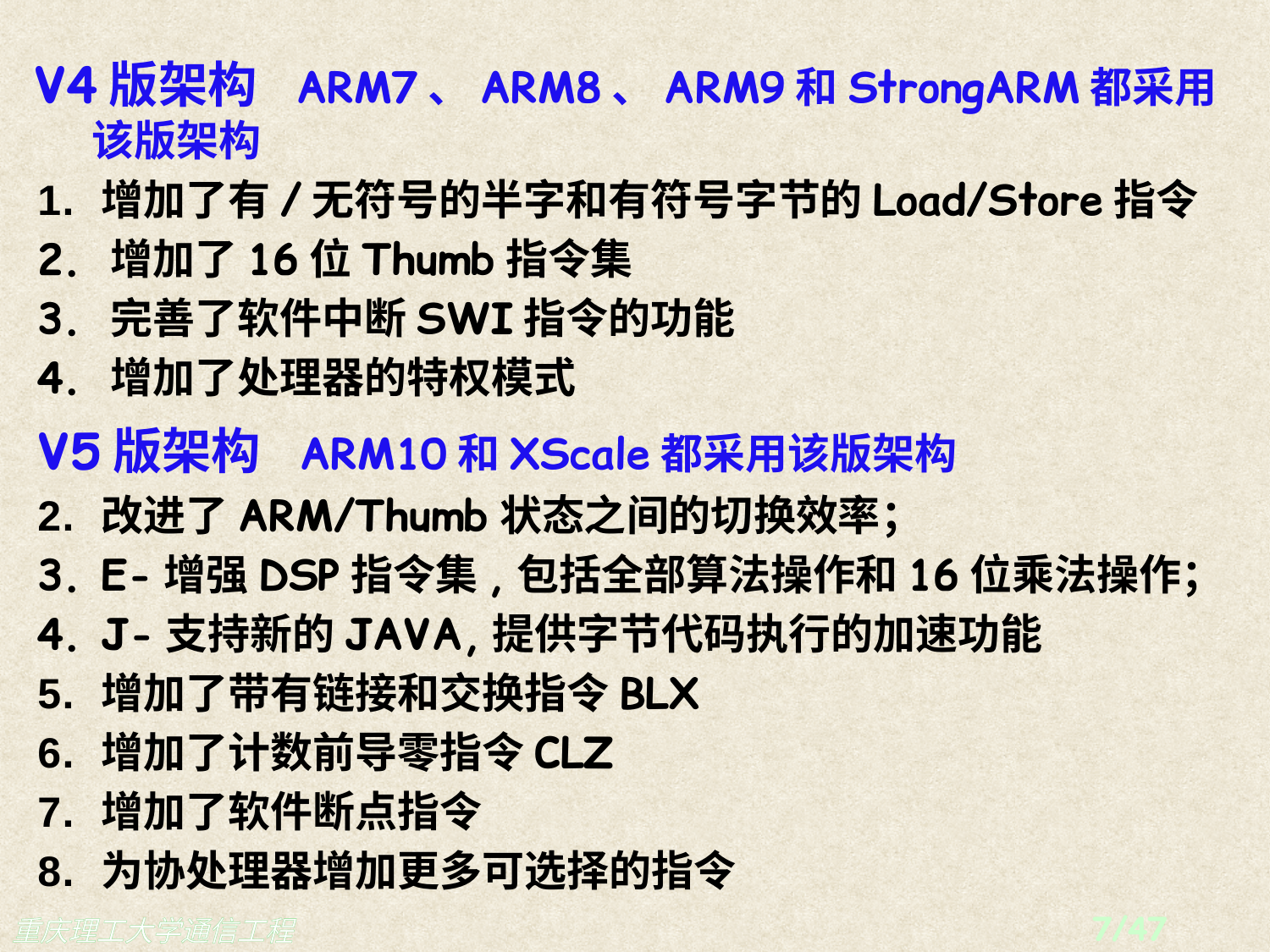

V4版架构  ARM7、ARM8、ARM9和StrongARM都采用该版架构
增加了有/无符号的半字和有符号字节的Load/Store指令
2. 增加了16位Thumb指令集
3. 完善了软件中断SWI指令的功能
4. 增加了处理器的特权模式
V5版架构  ARM10和XScale都采用该版架构
改进了ARM/Thumb状态之间的切换效率；
E-增强DSP指令集,包括全部算法操作和16位乘法操作；
J-支持新的JAVA,提供字节代码执行的加速功能
增加了带有链接和交换指令BLX
增加了计数前导零指令CLZ
增加了软件断点指令
为协处理器增加更多可选择的指令